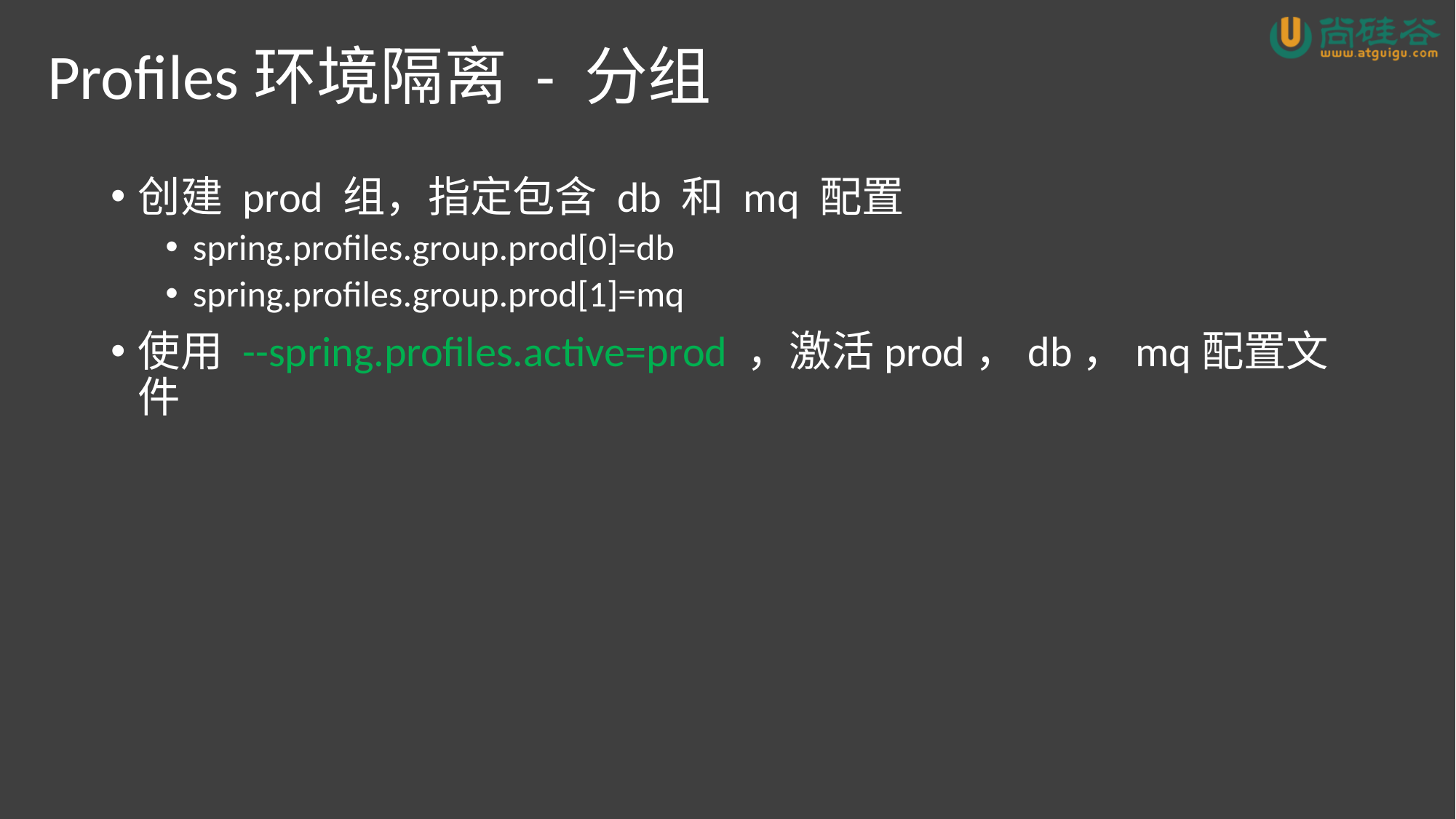

# Profiles环境隔离 - 分组
创建 prod 组，指定包含 db 和 mq 配置
spring.profiles.group.prod[0]=db
spring.profiles.group.prod[1]=mq
使用 --spring.profiles.active=prod ，激活prod，db，mq配置文件